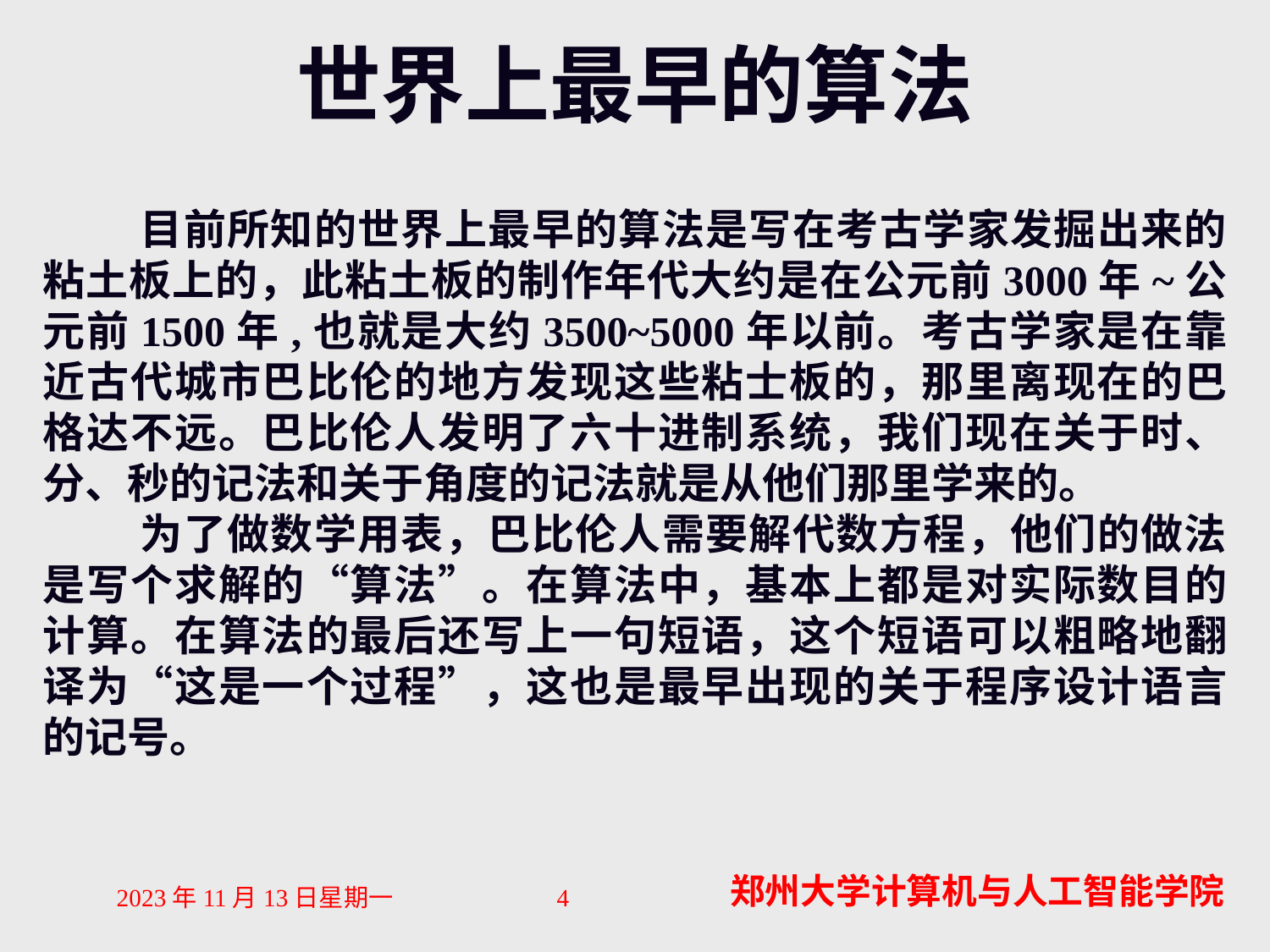

# 世界上最早的算法
        目前所知的世界上最早的算法是写在考古学家发掘出来的粘土板上的，此粘土板的制作年代大约是在公元前3000年~公元前1500年,也就是大约3500~5000年以前。考古学家是在靠近古代城市巴比伦的地方发现这些粘士板的，那里离现在的巴格达不远。巴比伦人发明了六十进制系统，我们现在关于时、分、秒的记法和关于角度的记法就是从他们那里学来的。
        为了做数学用表，巴比伦人需要解代数方程，他们的做法是写个求解的“算法”。在算法中，基本上都是对实际数目的计算。在算法的最后还写上一句短语，这个短语可以粗略地翻译为“这是一个过程”，这也是最早出现的关于程序设计语言的记号。